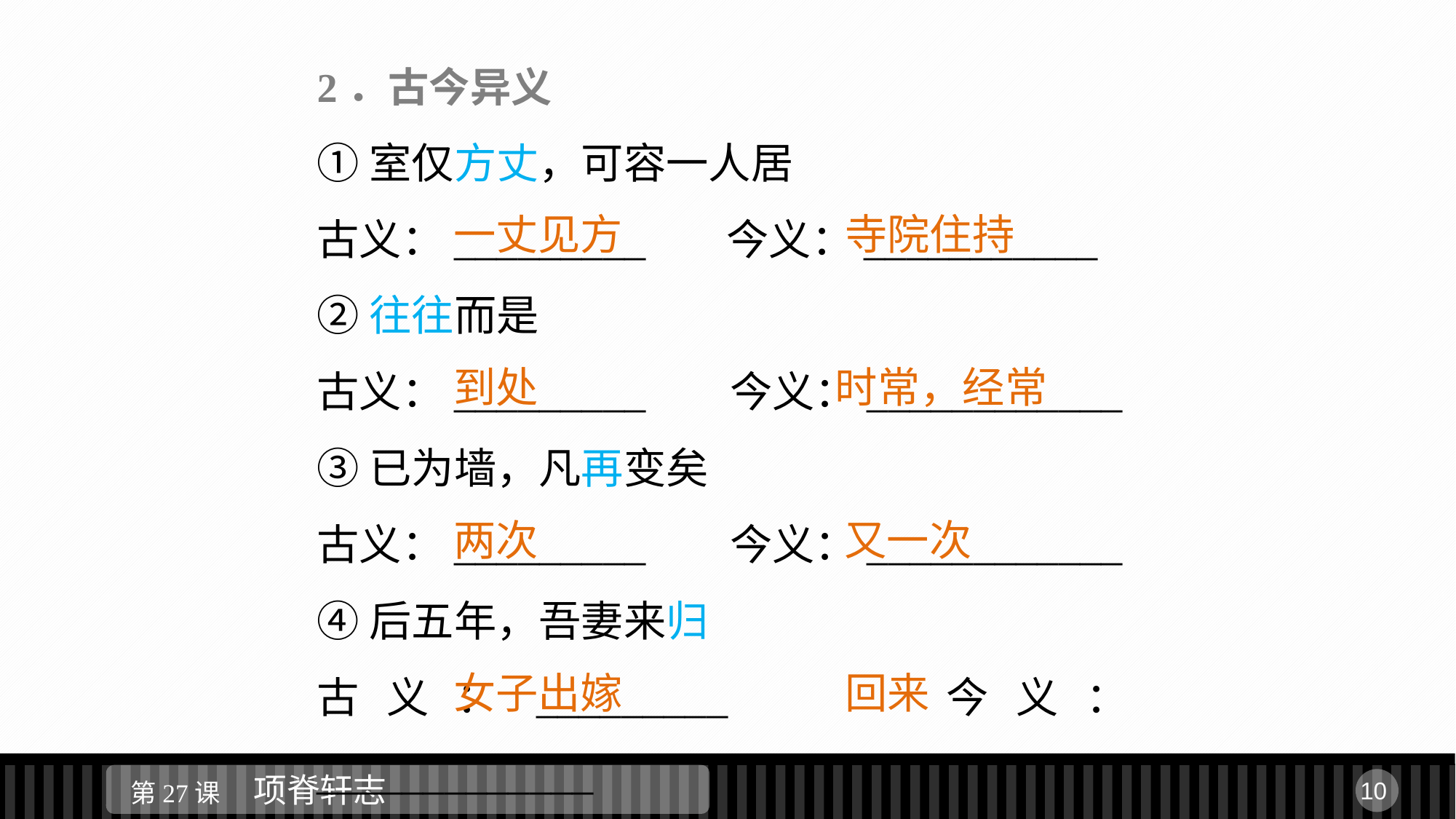

2．古今异义
①室仅方丈，可容一人居
古义：_________　   今义：___________
②往往而是
古义：_________       今义：____________
③已为墙，凡再变矣
古义：_________       今义：____________
④后五年，吾妻来归
古义：_________　   今义：_____________
一丈见方　	             寺院住持

到处　	            时常，经常

两次　	             又一次

女子出嫁　	             回来